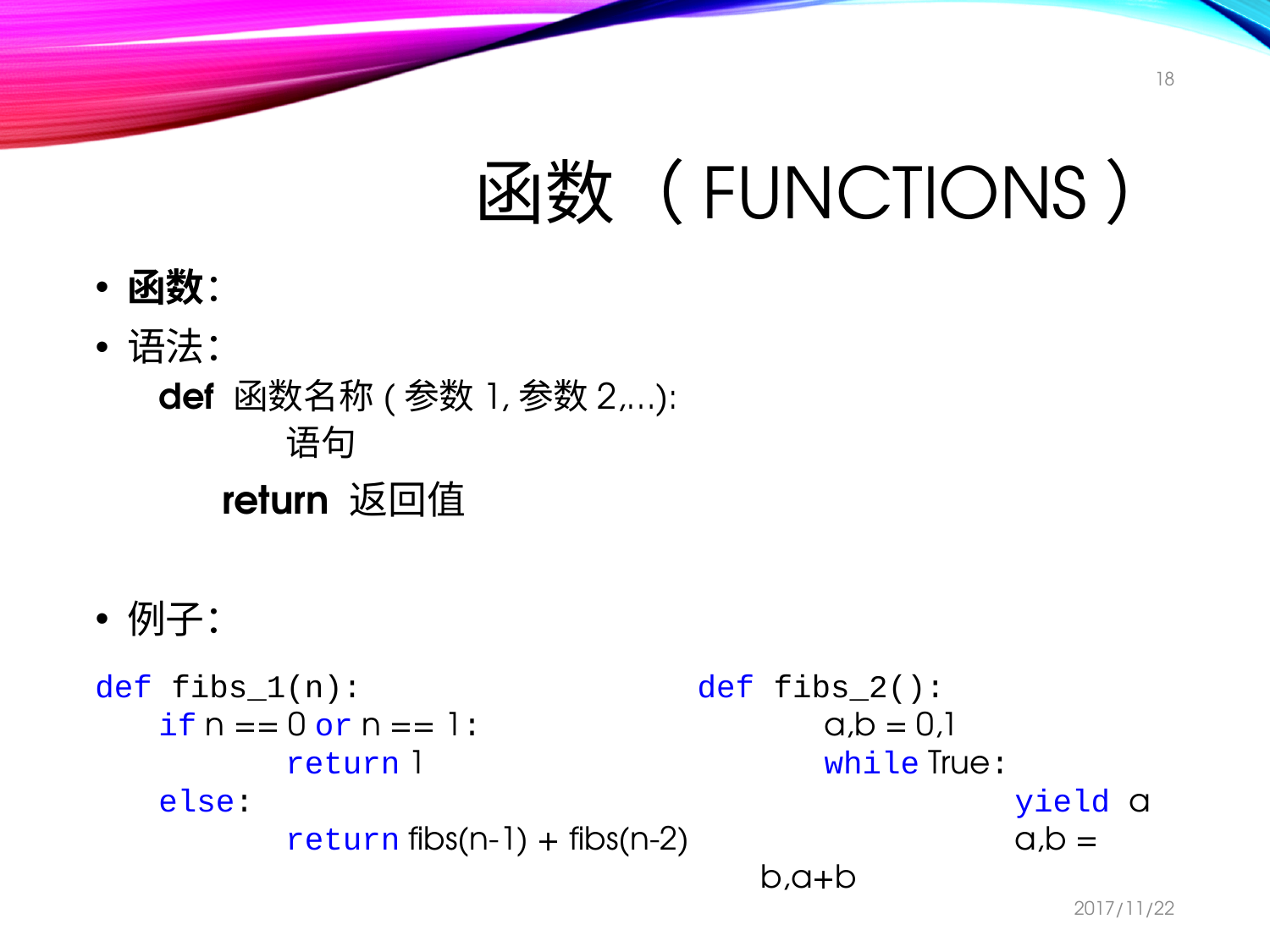

18
# 函数（Functions）
函数：
语法：
def 函数名称(参数1,参数2,…):
	语句
	return 返回值

例子：

def fibs_1(n):
if n == 0 or n == 1:
	return 1
else:
	return fibs(n-1) + fibs(n-2)
def fibs_2():
	a,b = 0,1
	while True:
		yield a
		a,b = b,a+b
2017/11/22